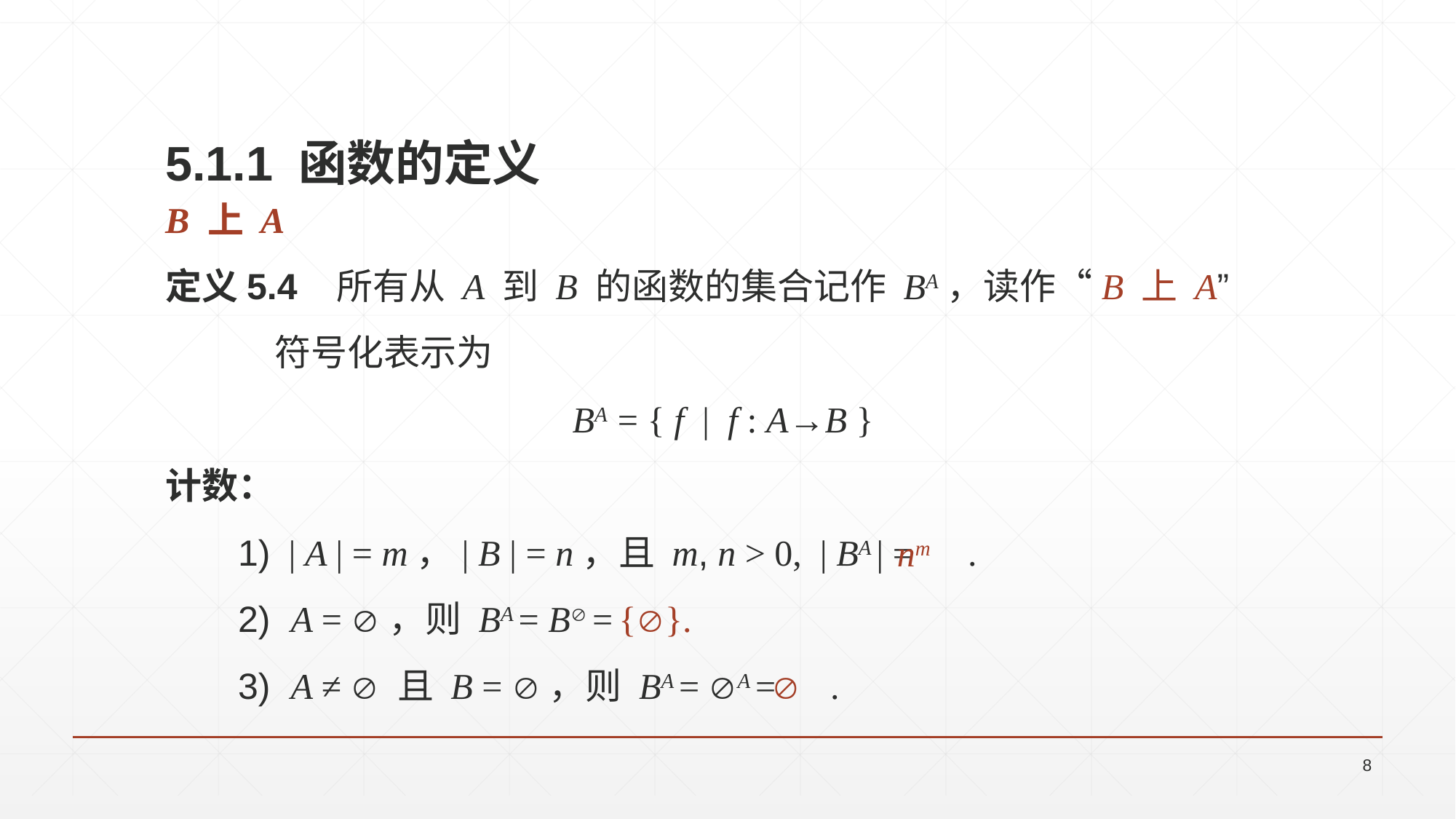

5.1.1 函数的定义
B 上 A
定义5.4   所有从 A 到 B 的函数的集合记作 BA，读作“B 上 A”
    	符号化表示为
BA  = { f  |  f : A→B }
计数：
        1)  | A | = m，| B | = n，且 m, n > 0,  | BA | =      .
        2)  A = ∅，则 BA = B∅ =
        3)  A ≠ ∅ 且 B = ∅，则 BA = ∅A =      .
nm
{∅}.
∅
8